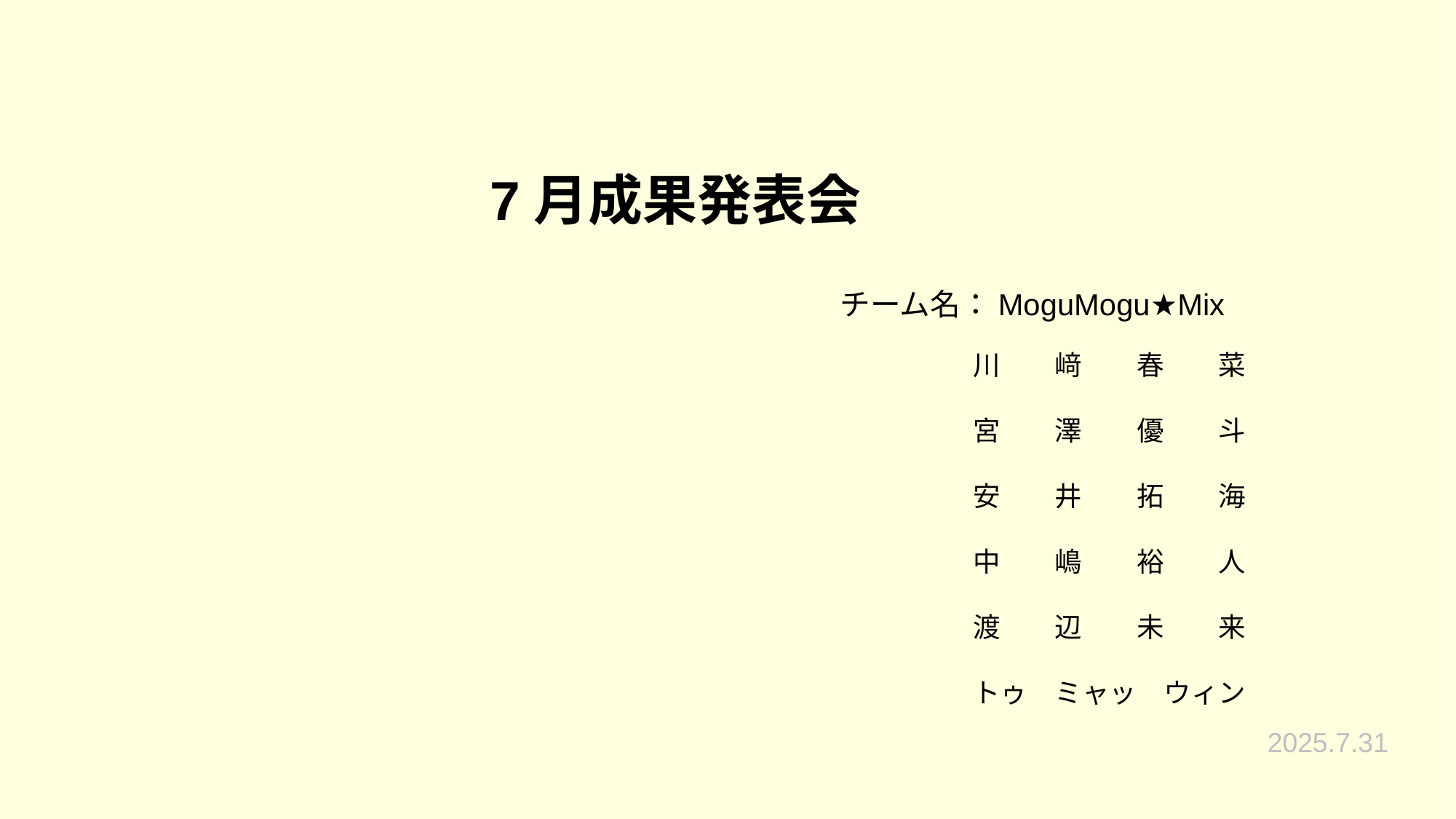

# 7月成果発表会
チーム名：MoguMogu★Mix
川　　﨑　　春　　菜

宮　　澤　　優　　斗

安　　井　　拓　　海

中　　嶋　　裕　　人

渡　　辺　　未　　来

トゥ　ミャッ　ウィン

2025.7.31